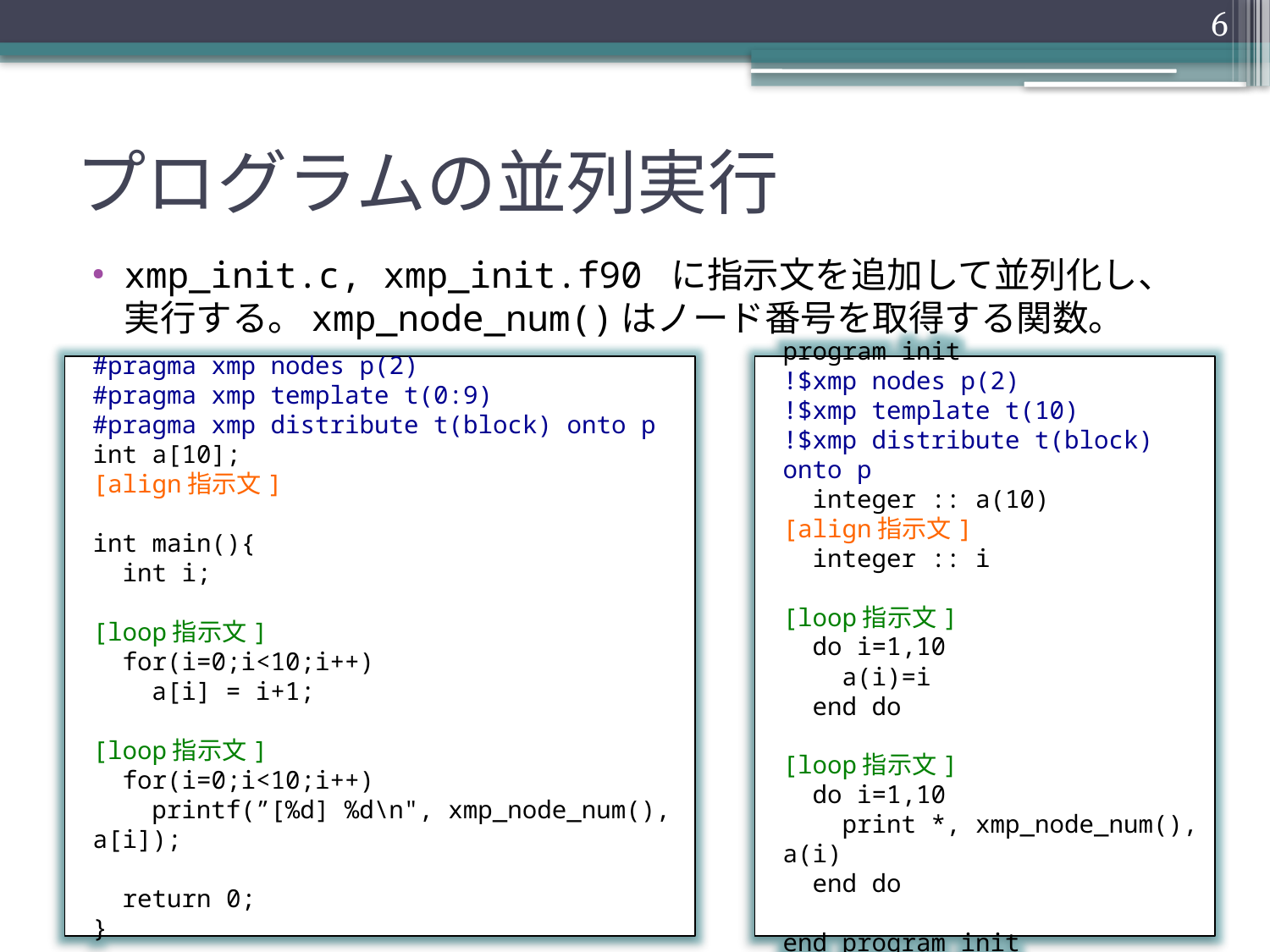

6
# プログラムの並列実行
xmp_init.c, xmp_init.f90 に指示文を追加して並列化し、
実行する。xmp_node_num()はノード番号を取得する関数。
#pragma xmp nodes p(2)
#pragma xmp template t(0:9)
#pragma xmp distribute t(block) onto p
int a[10];
[align指示文]

int main(){
  int i;

[loop指示文]
  for(i=0;i<10;i++)
    a[i] = i+1;

[loop指示文]
  for(i=0;i<10;i++)
    printf(”[%d] %d\n", xmp_node_num(), a[i]);

  return 0;
}
program init
!$xmp nodes p(2)
!$xmp template t(10)
!$xmp distribute t(block) onto p
  integer :: a(10)
[align指示文]
  integer :: i

[loop指示文]
  do i=1,10
    a(i)=i
  end do

[loop指示文]
  do i=1,10
    print *, xmp_node_num(), a(i)
  end do

end program init